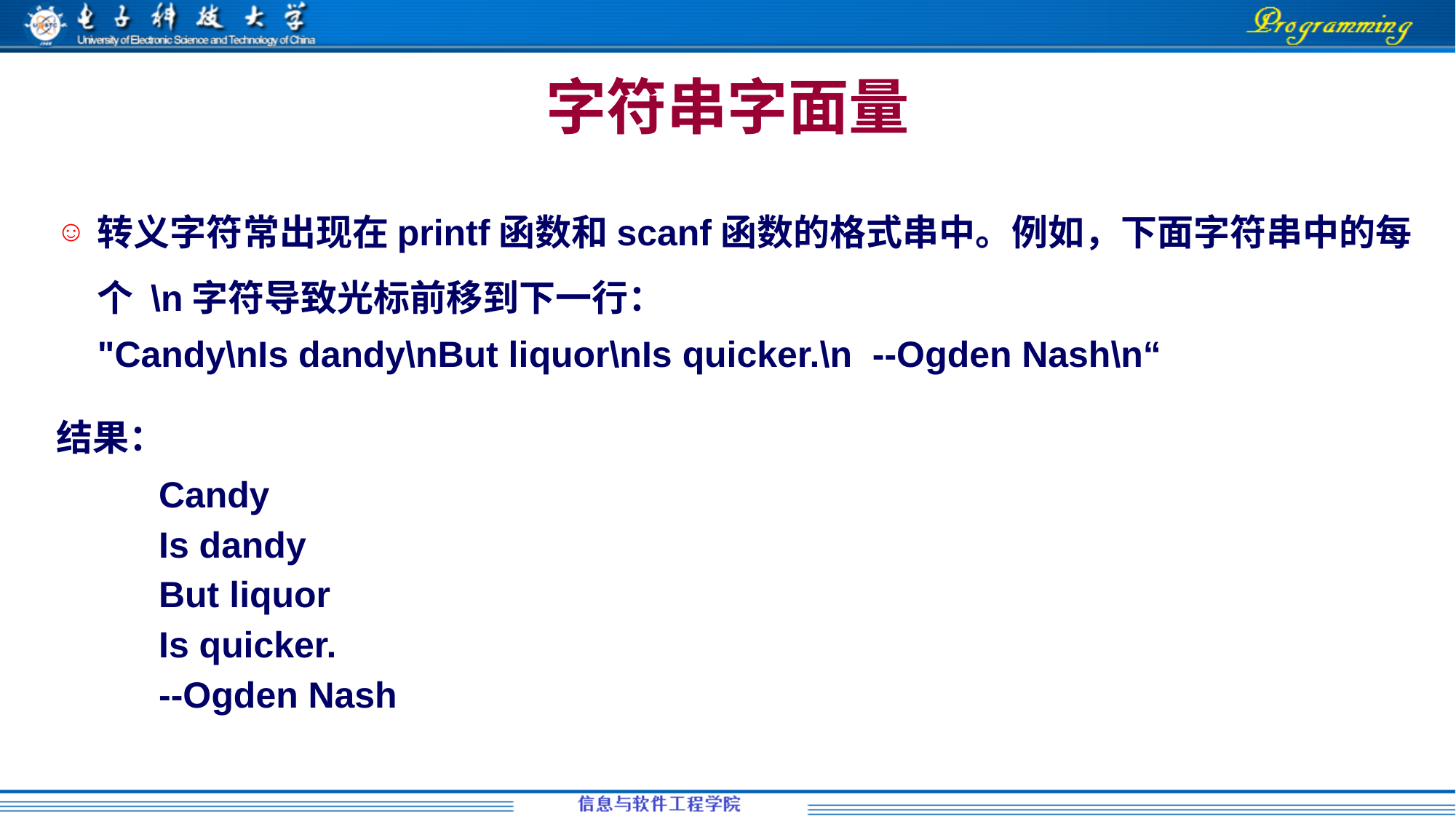

# 字符串字面量
转义字符常出现在printf函数和scanf函数的格式串中。例如，下面字符串中的每个 \n字符导致光标前移到下一行：
	"Candy\nIs dandy\nBut liquor\nIs quicker.\n  --Ogden Nash\n“
结果：
Candy
Is dandy
But liquor
Is quicker.
--Ogden Nash